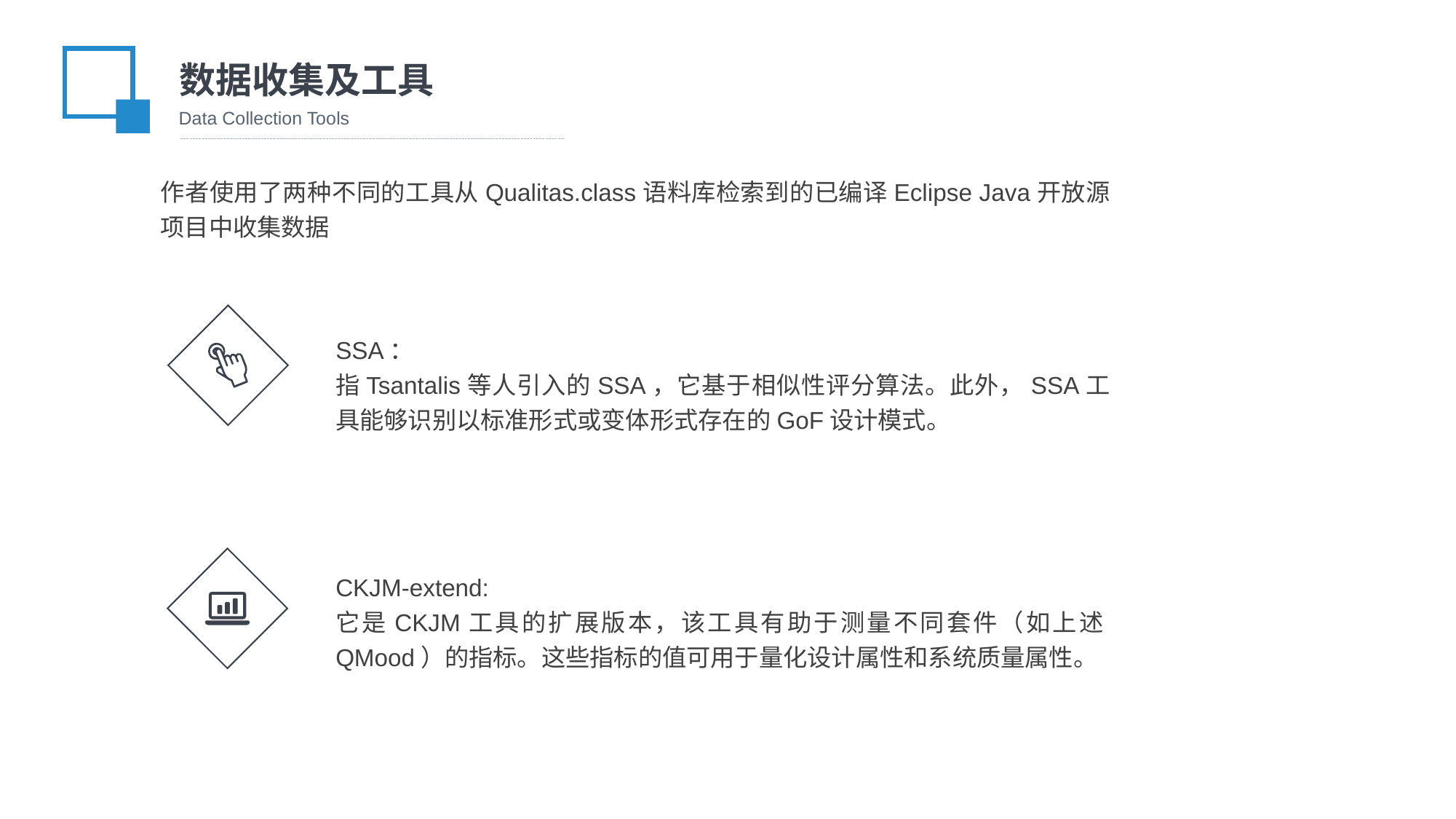

数据收集及工具

Data Collection Tools
作者使用了两种不同的工具从Qualitas.class语料库检索到的已编译Eclipse Java开放源项目中收集数据

SSA：
指Tsantalis等人引入的SSA，它基于相似性评分算法。此外，SSA工具能够识别以标准形式或变体形式存在的GoF设计模式。

CKJM-extend:
它是CKJM工具的扩展版本，该工具有助于测量不同套件（如上述QMood）的指标。这些指标的值可用于量化设计属性和系统质量属性。